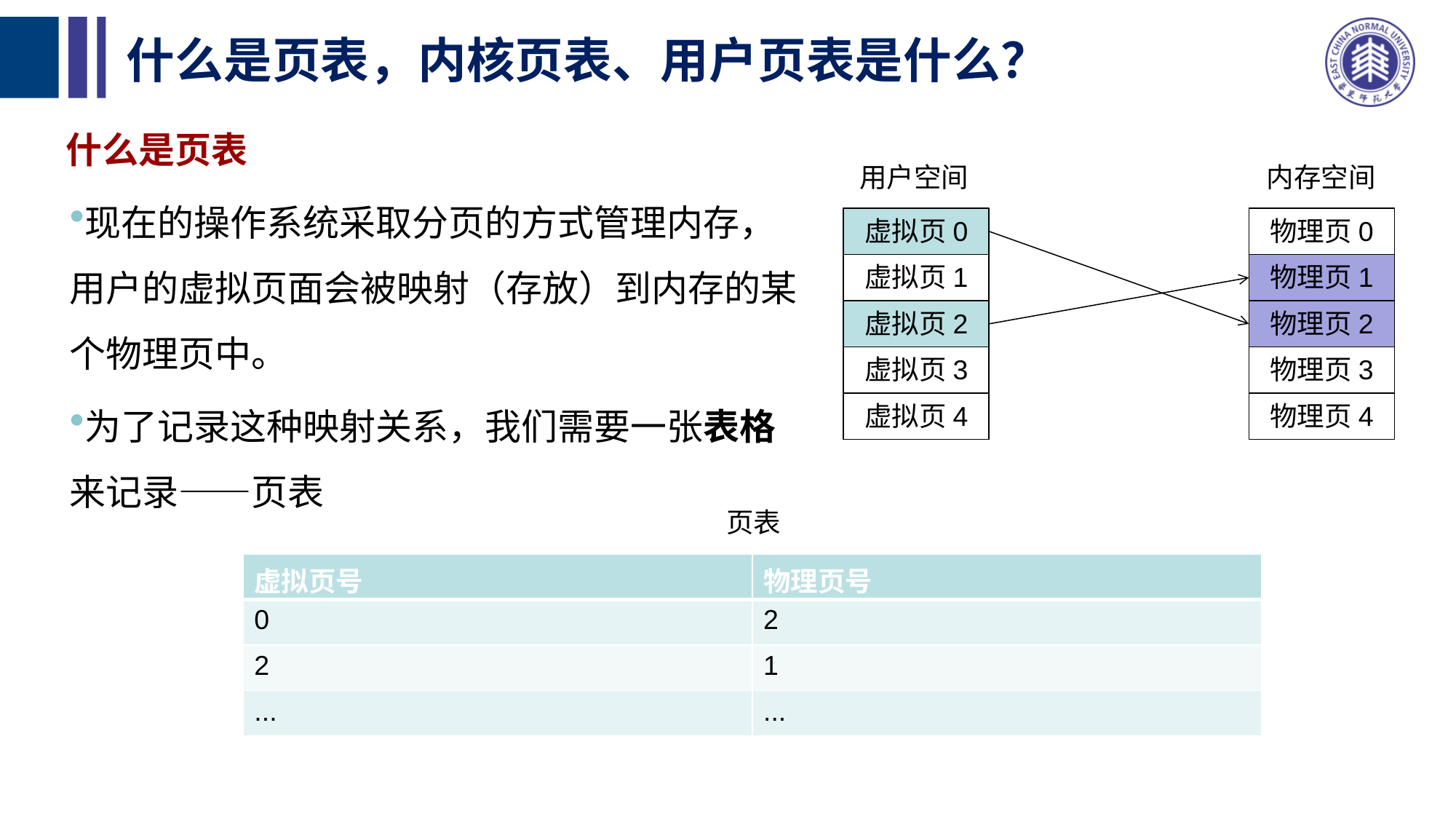

# 什么是页表，内核页表、用户页表是什么？
什么是页表

用户空间
内存空间
虚拟页0
物理页0
虚拟页1
物理页1
虚拟页2
物理页2
虚拟页3
物理页3
虚拟页4
物理页4
现在的操作系统采取分页的方式管理内存，用户的虚拟页面会被映射（存放）到内存的某个物理页中。
为了记录这种映射关系，我们需要一张表格来记录——页表

页表
| 虚拟页号 | 物理页号 |
| --- | --- |
| 0 | 2 |
| 2 | 1 |
| ... | ... |